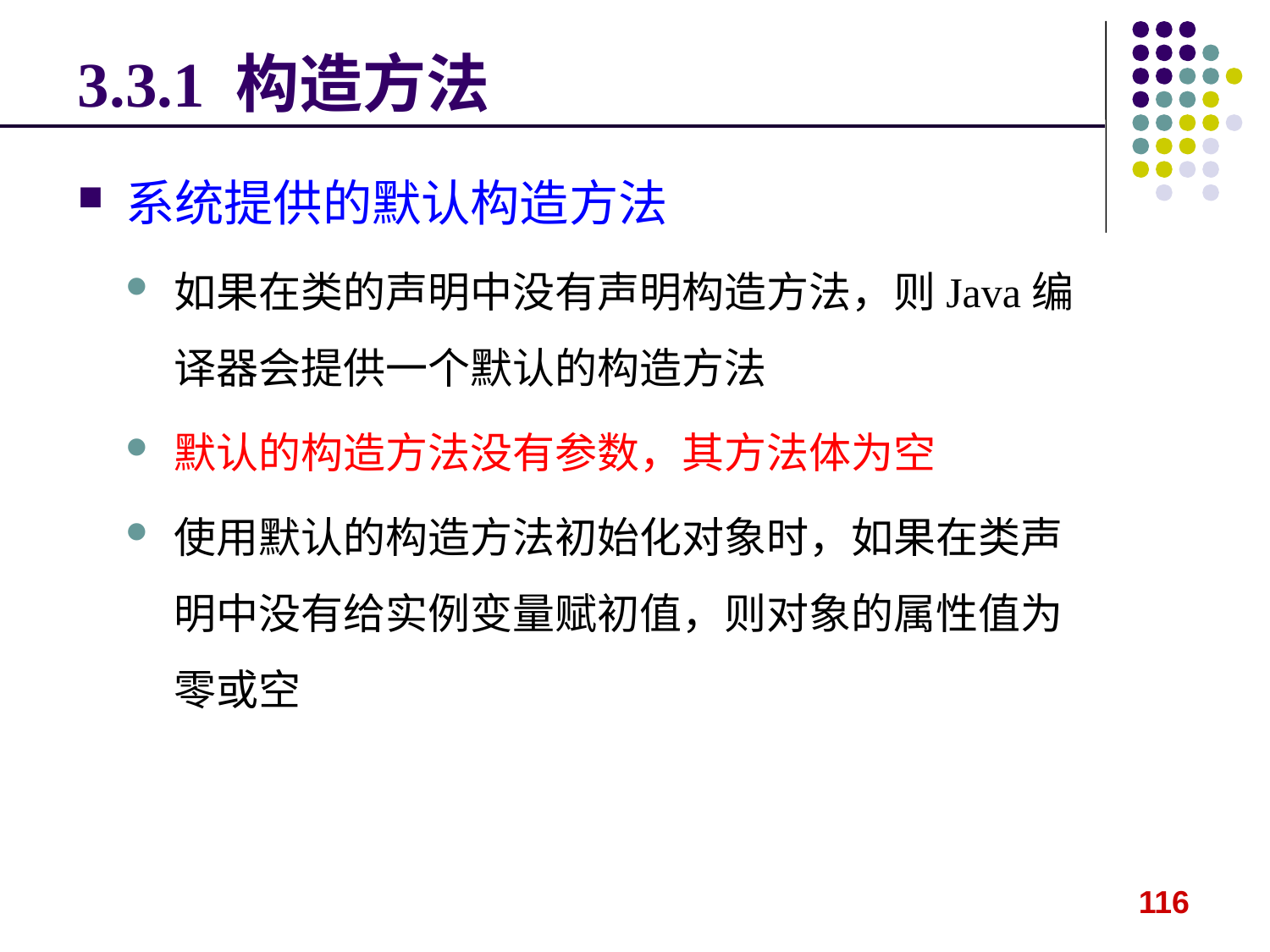

# 3.3.1 构造方法
系统提供的默认构造方法
如果在类的声明中没有声明构造方法，则Java编译器会提供一个默认的构造方法
默认的构造方法没有参数，其方法体为空
使用默认的构造方法初始化对象时，如果在类声明中没有给实例变量赋初值，则对象的属性值为零或空